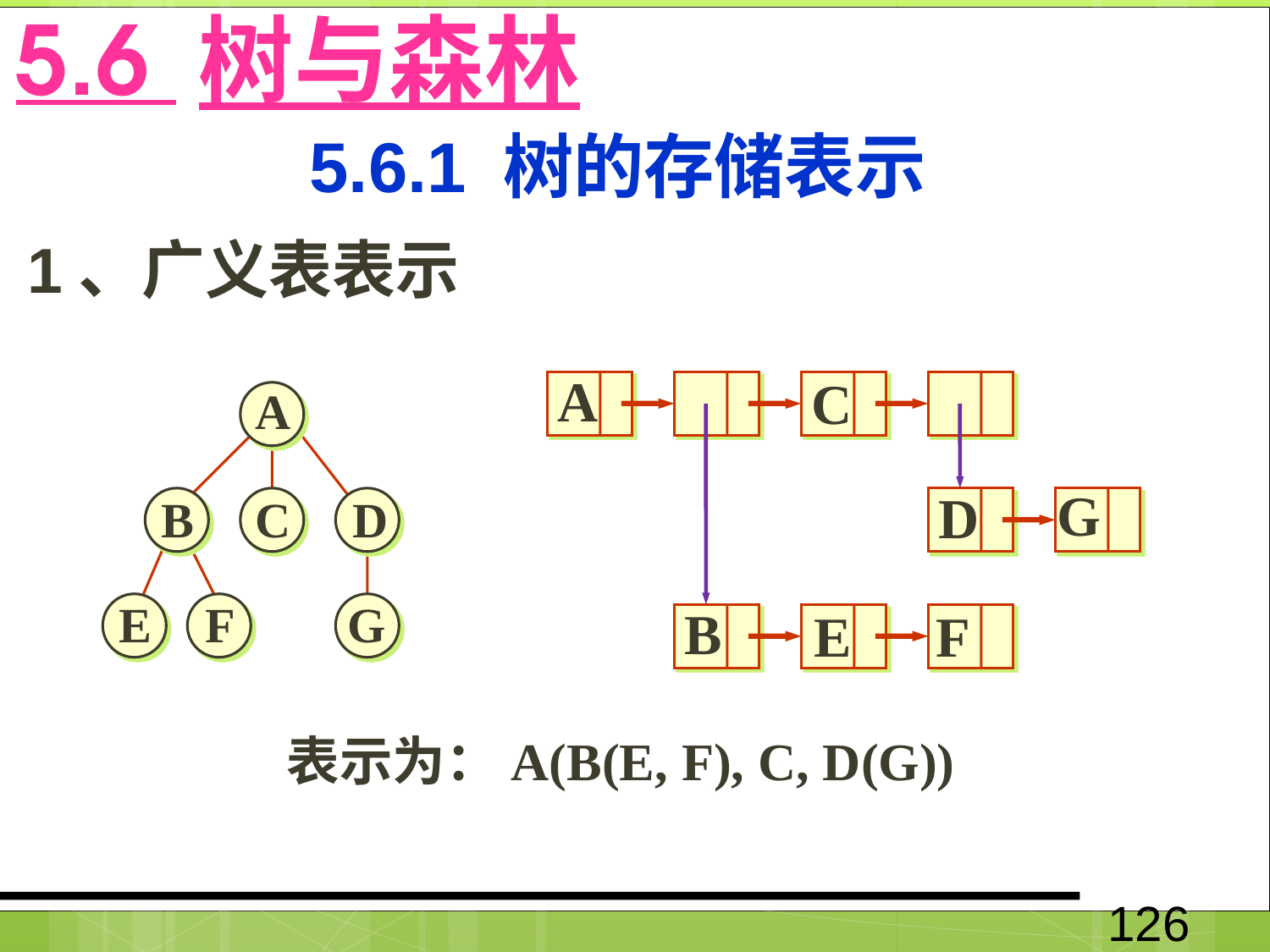

# 5.6 树与森林
5.6.1 树的存储表示
1、广义表表示
A
C

A

G
D
B
C
D

E
F
G
B

E
F

表示为：A(B(E, F), C, D(G))
126